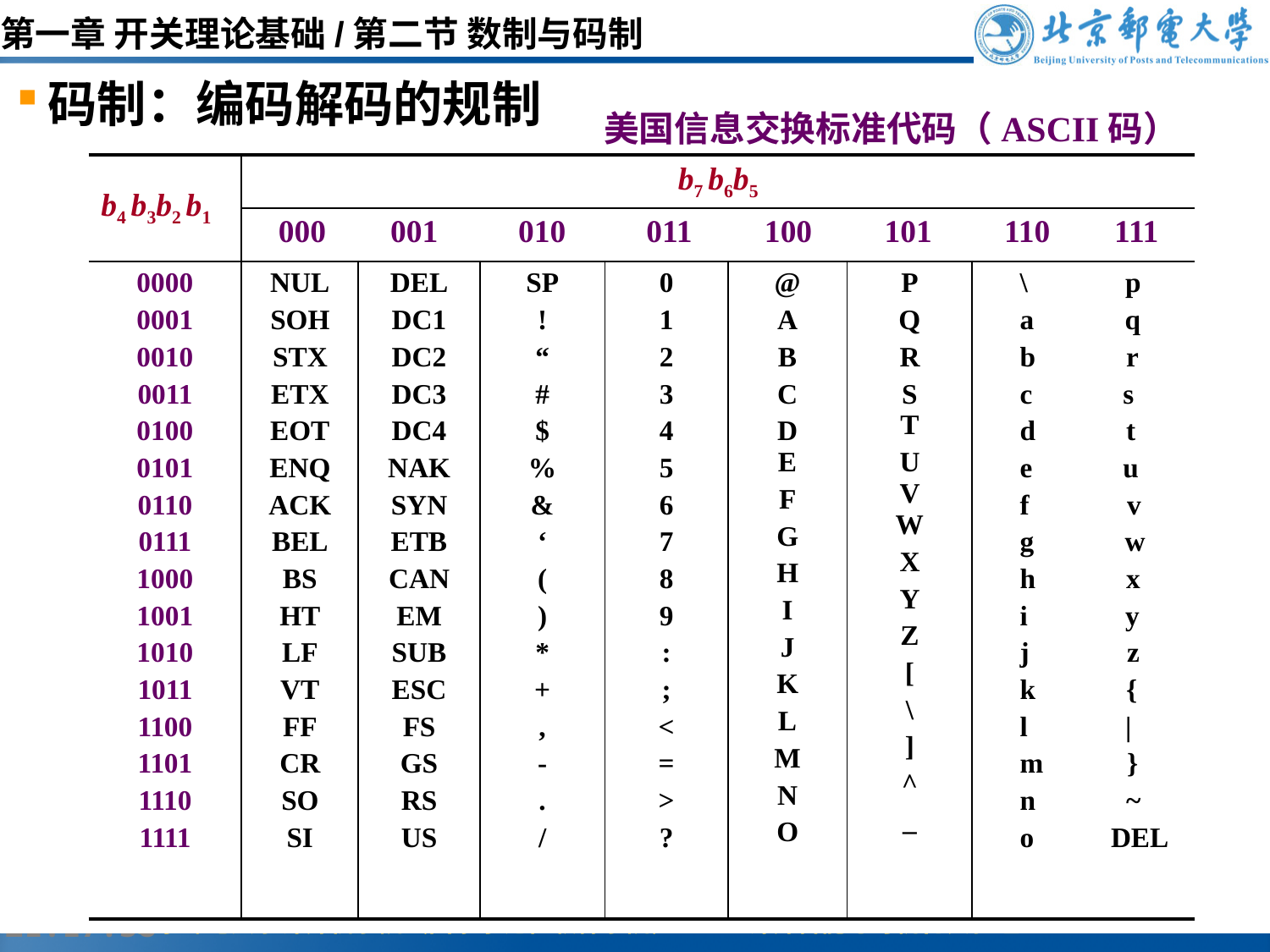

# 第一章 开关理论基础/第二节 数制与码制
码制：编码解码的规制

美国信息交换标准代码（ASCII码）
| b4 b3b2 b1 | b7 b6b5 |  |  |  |  |  |  |
| --- | --- | --- | --- | --- | --- | --- | --- |
|  | 000 001 010 011 100 101 110 111 |  |  |  |  |  |  |
| 0000 0001 0010 0011 0100 0101 0110 0111 1000 1001 1010 1011 1100 1101 1110 1111 | NUL SOH STX ETX EOT ENQ ACK BEL BS HT LF VT FF CR SO SI | DEL DC1 DC2 DC3 DC4 NAK SYN ETB CAN EM SUB ESC FS GS RS US | SP ! “ # $ % & ‘ ( ) \* + , - . / | 0 1 2 3 4 5 6 7 8 9 : ; < = > ? | @ A B C D E F G H I J K L M N O | P Q R S T U V W X Y Z [ \ ] ^ \_ | \ p a q b r c s d t e u f v g w h x i y j z k { l | m } n ~ o DEL |